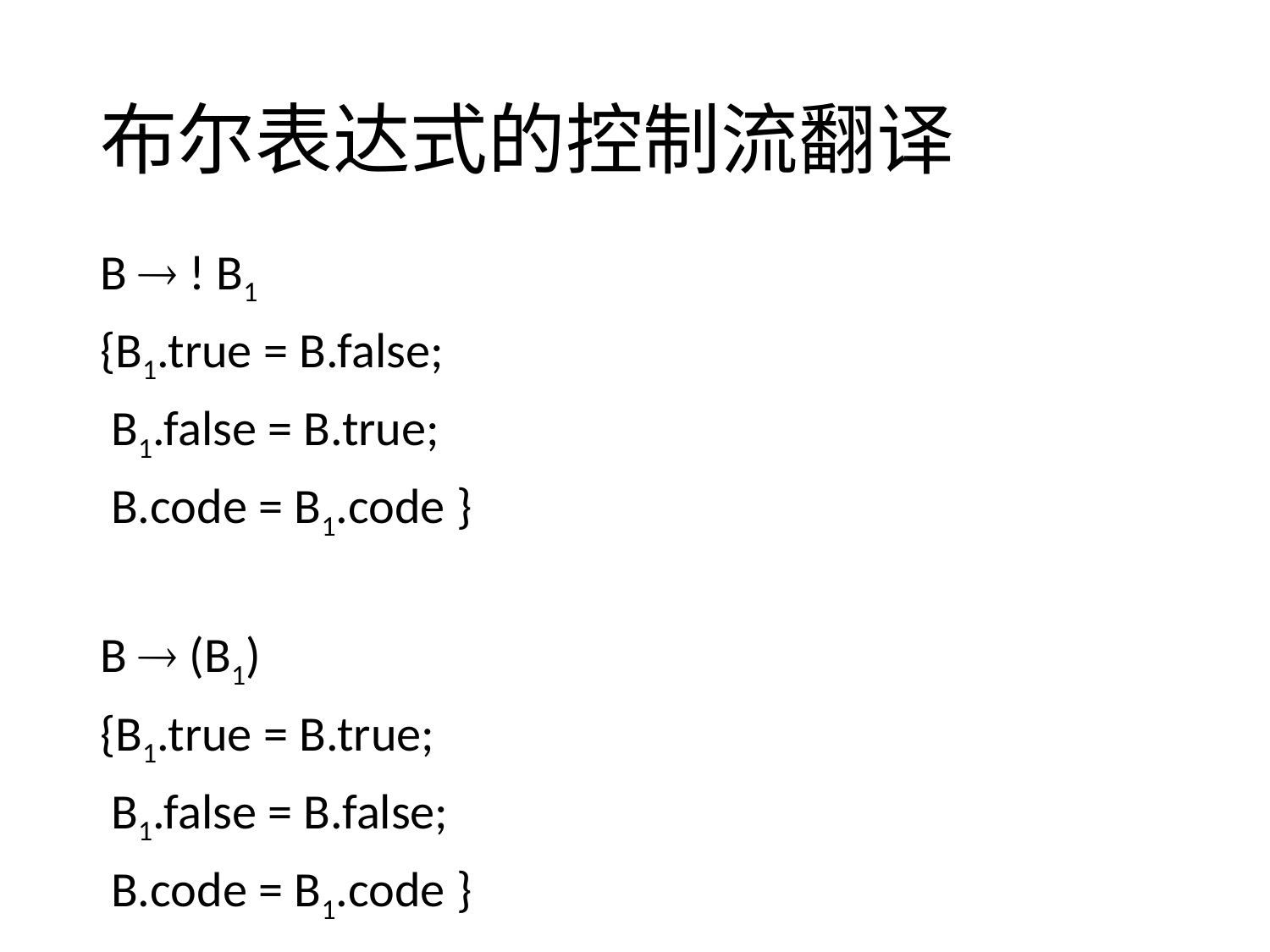

# 布尔表达式的控制流翻译
B → ! B1
{B1.true = B.false;
 B1.false = B.true;
 B.code = B1.code }

B → (B1)
{B1.true = B.true;
 B1.false = B.false;
 B.code = B1.code }